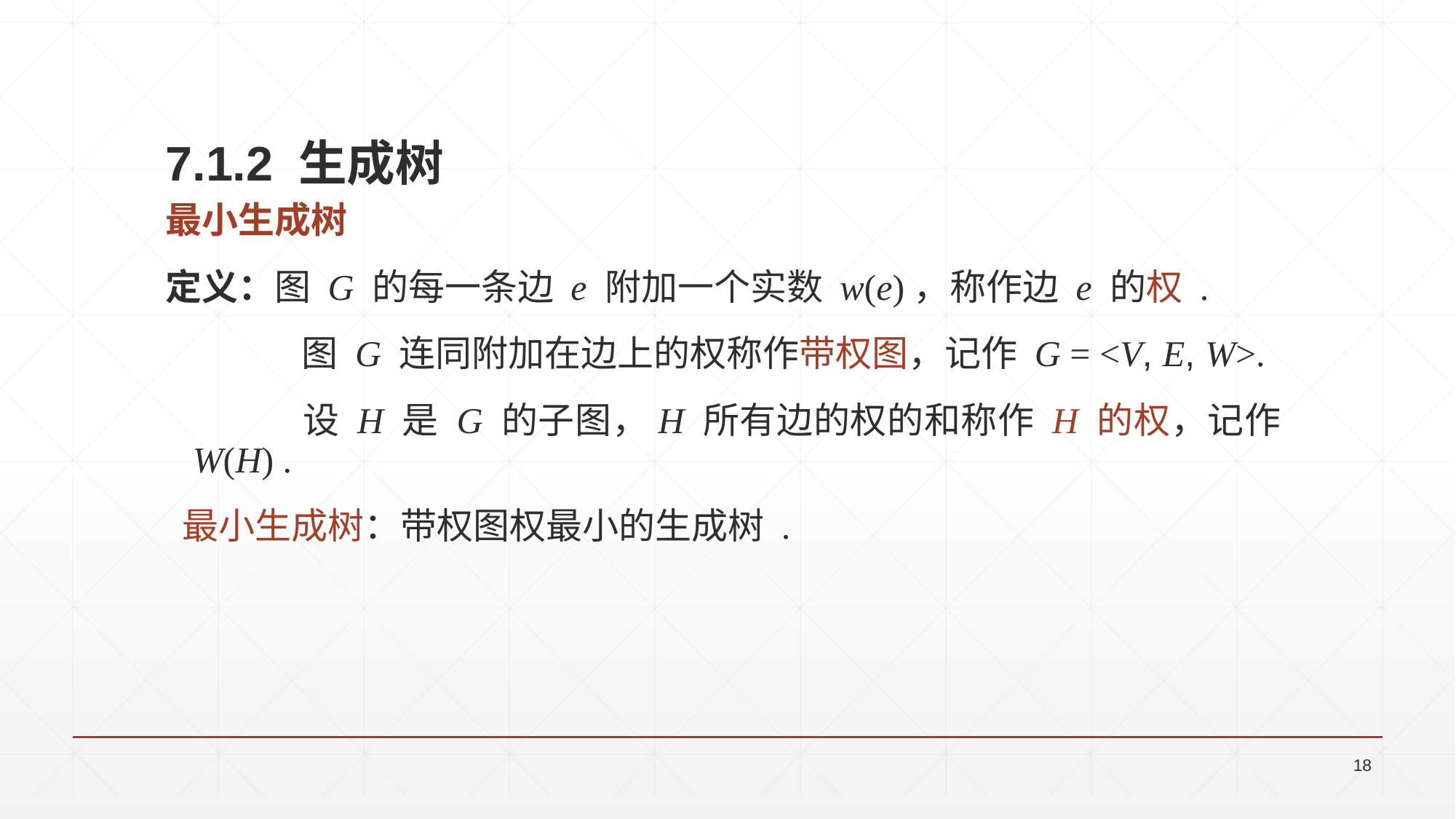

# 7.1.2 生成树
最小生成树
定义：图 G 的每一条边 e 附加一个实数 w(e)，称作边 e 的权 .
		图 G 连同附加在边上的权称作带权图，记作 G = <V, E, W>.
		设 H 是 G 的子图，H 所有边的权的和称作 H 的权，记作W(H) .
 最小生成树：带权图权最小的生成树 .

18